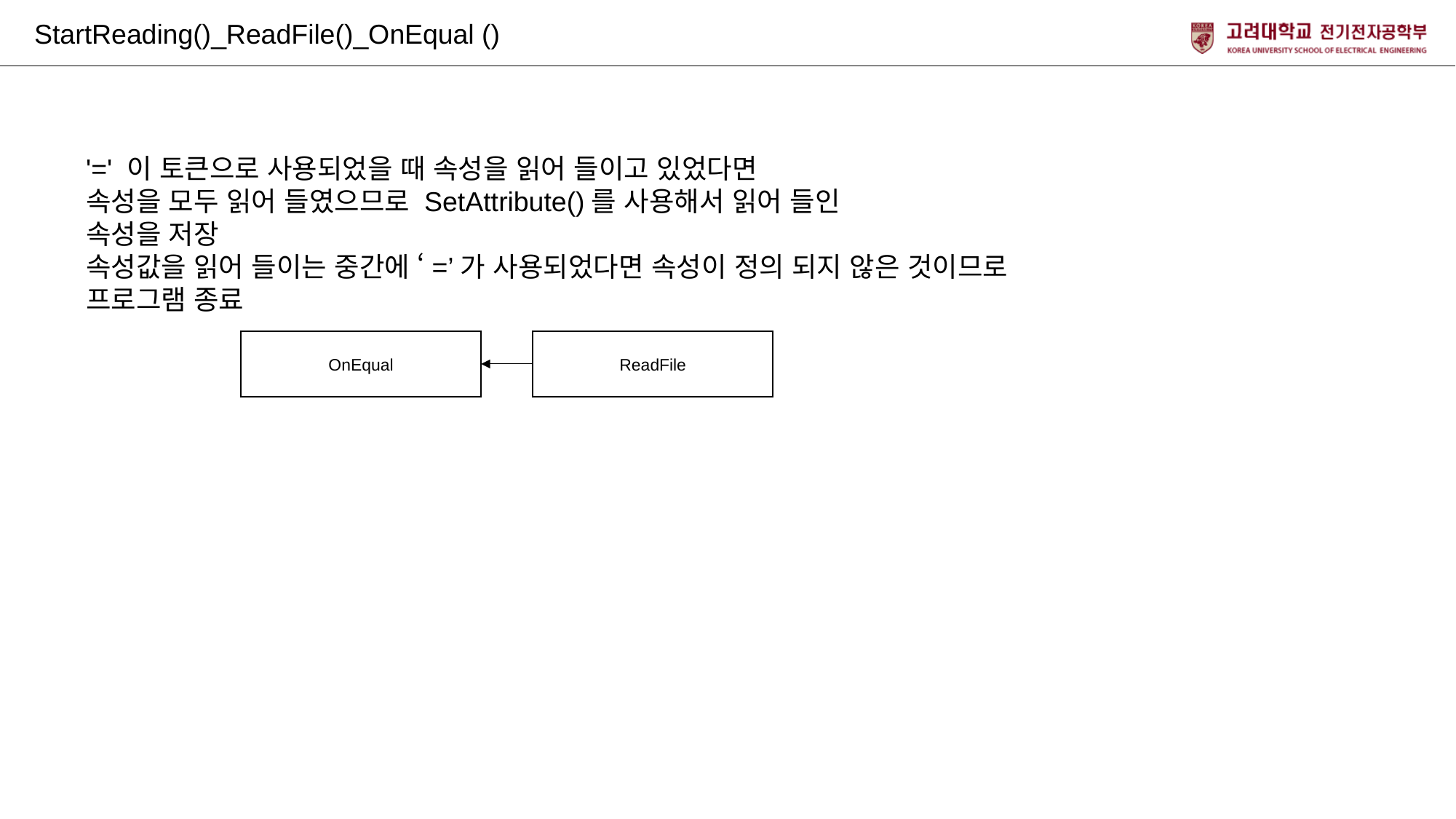

StartReading()_ReadFile()_OnEqual ()
'=' 이 토큰으로 사용되었을 때 속성을 읽어 들이고 있었다면
속성을 모두 읽어 들였으므로 SetAttribute()를 사용해서 읽어 들인
속성을 저장
속성값을 읽어 들이는 중간에 ‘=’가 사용되었다면 속성이 정의 되지 않은 것이므로
프로그램 종료
ReadFile
OnEqual